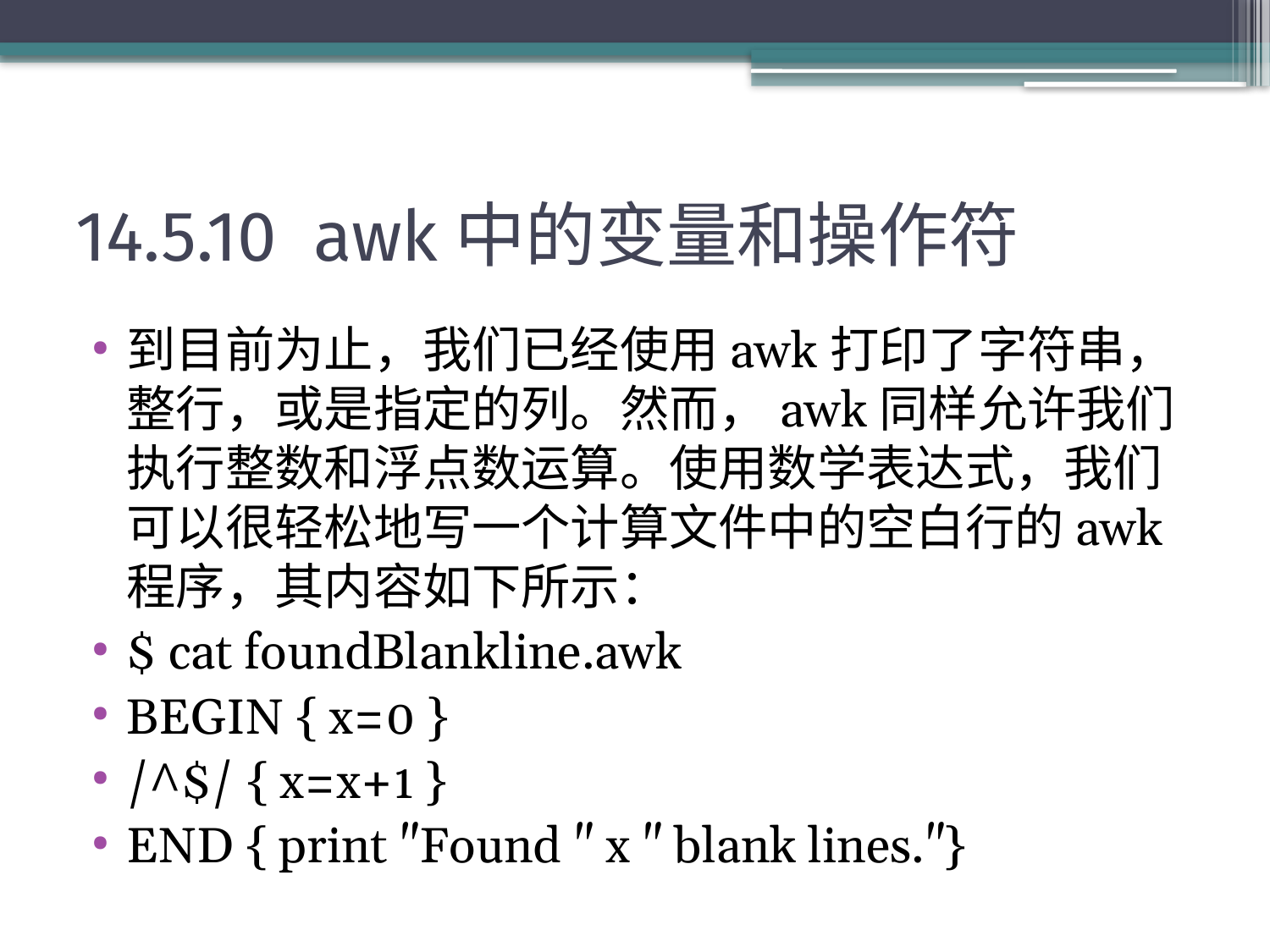

# 14.5.10  awk中的变量和操作符
到目前为止，我们已经使用awk打印了字符串，整行，或是指定的列。然而，awk同样允许我们执行整数和浮点数运算。使用数学表达式，我们可以很轻松地写一个计算文件中的空白行的awk程序，其内容如下所示：
$ cat foundBlankline.awk
BEGIN { x=0 }
/^$/ { x=x+1 }
END { print "Found " x " blank lines."}